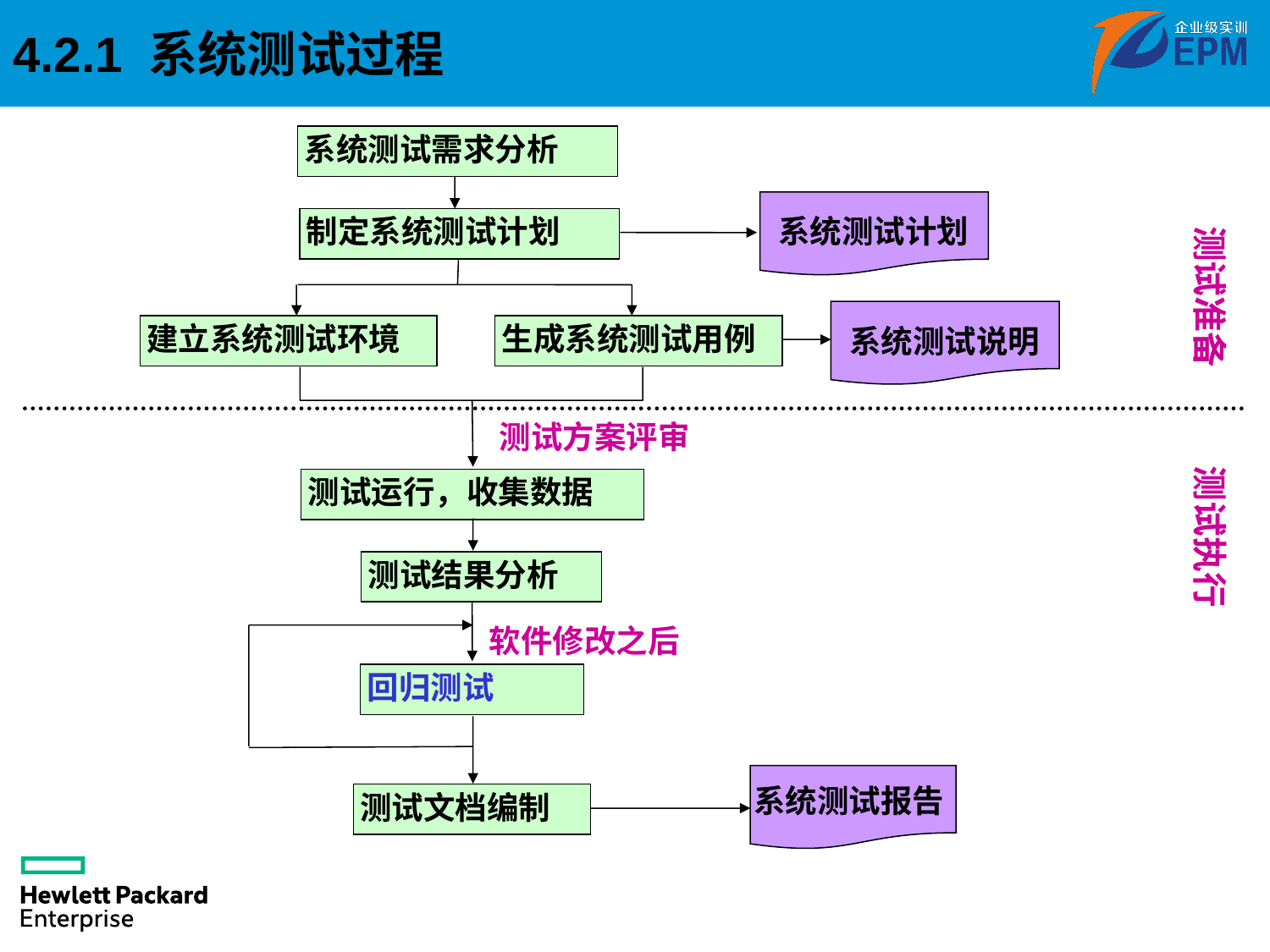

4.2.1 系统测试过程

系统测试需求分析

系统测试计划
制定系统测试计划
测试准备

系统测试说明
建立系统测试环境
生成系统测试用例

测试方案评审
测试执行
测试运行，收集数据

测试结果分析

软件修改之后

回归测试

系统测试报告
测试文档编制